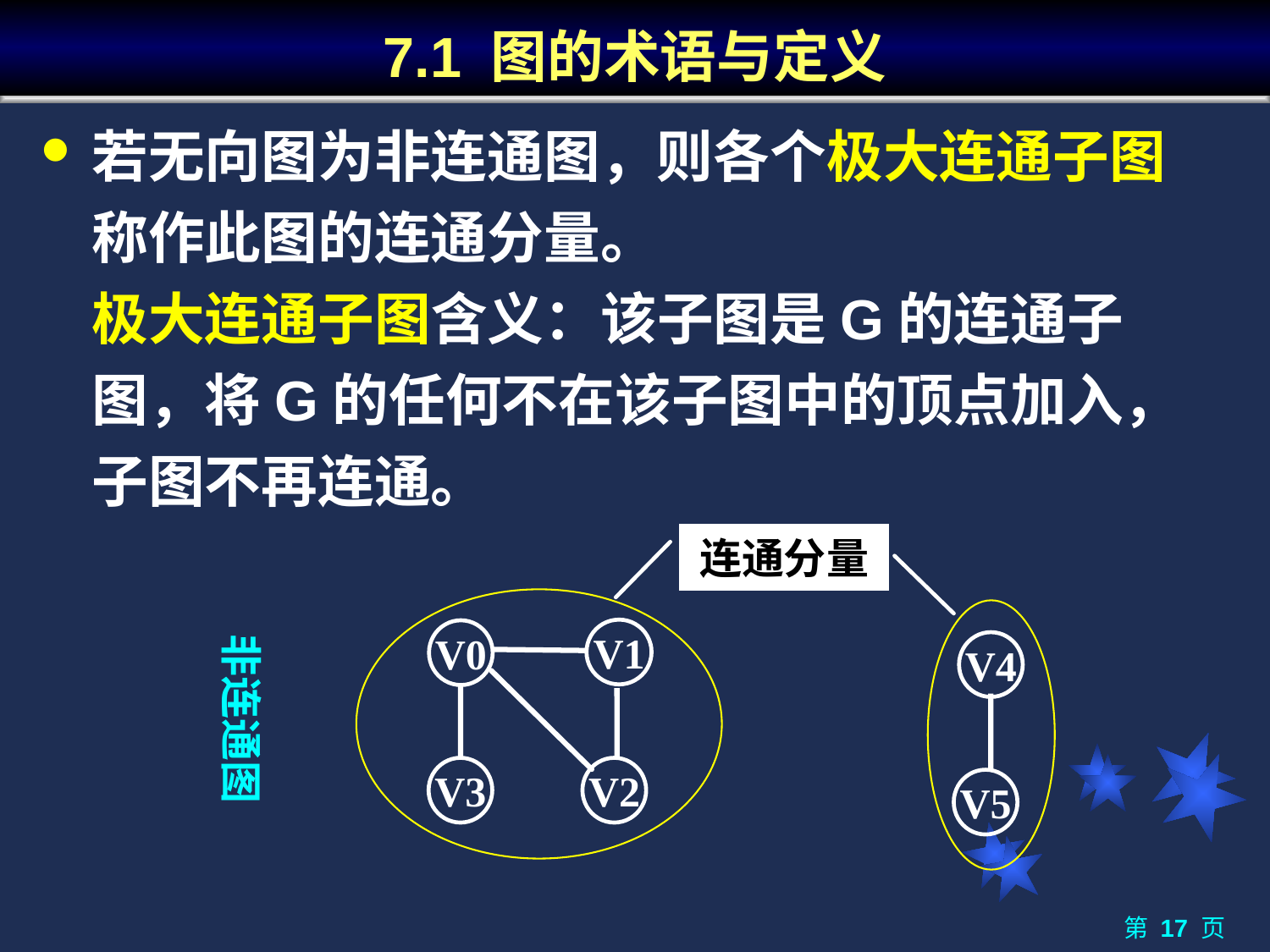

# 7.1 图的术语与定义
若无向图为非连通图，则各个极大连通子图称作此图的连通分量。
	极大连通子图含义：该子图是G的连通子图，将G的任何不在该子图中的顶点加入，子图不再连通。
连通分量

V1
V0

V3
V2
非连通图
V4

V5
第 17 页